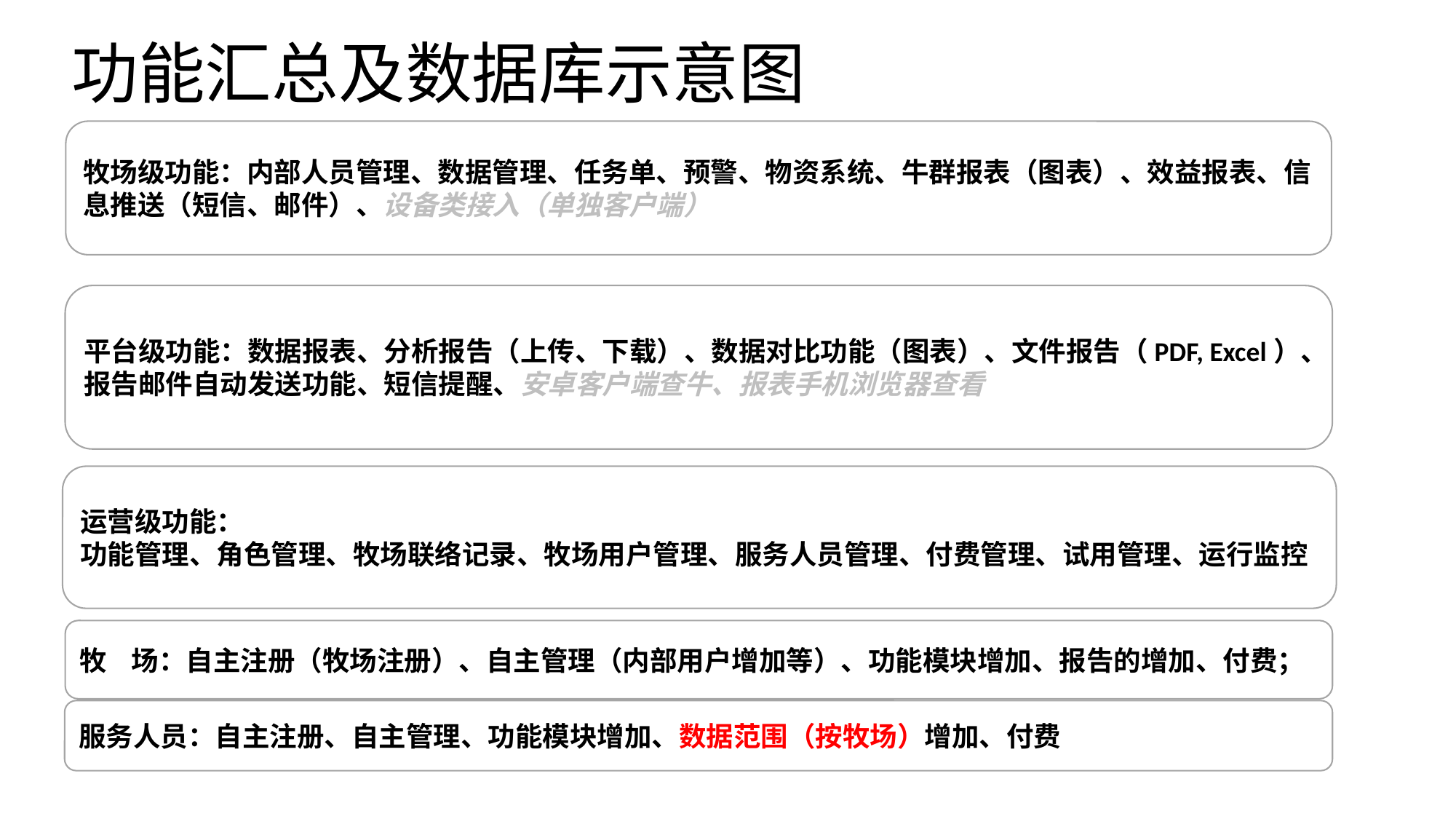

功能汇总及数据库示意图
牧场级功能：内部人员管理、数据管理、任务单、预警、物资系统、牛群报表（图表）、效益报表、信息推送（短信、邮件）、设备类接入（单独客户端）
平台级功能：数据报表、分析报告（上传、下载）、数据对比功能（图表）、文件报告（PDF, Excel）、报告邮件自动发送功能、短信提醒、安卓客户端查牛、报表手机浏览器查看
运营级功能：
功能管理、角色管理、牧场联络记录、牧场用户管理、服务人员管理、付费管理、试用管理、运行监控
牧    场：自主注册（牧场注册）、自主管理（内部用户增加等）、功能模块增加、报告的增加、付费；
服务人员：自主注册、自主管理、功能模块增加、数据范围（按牧场）增加、付费